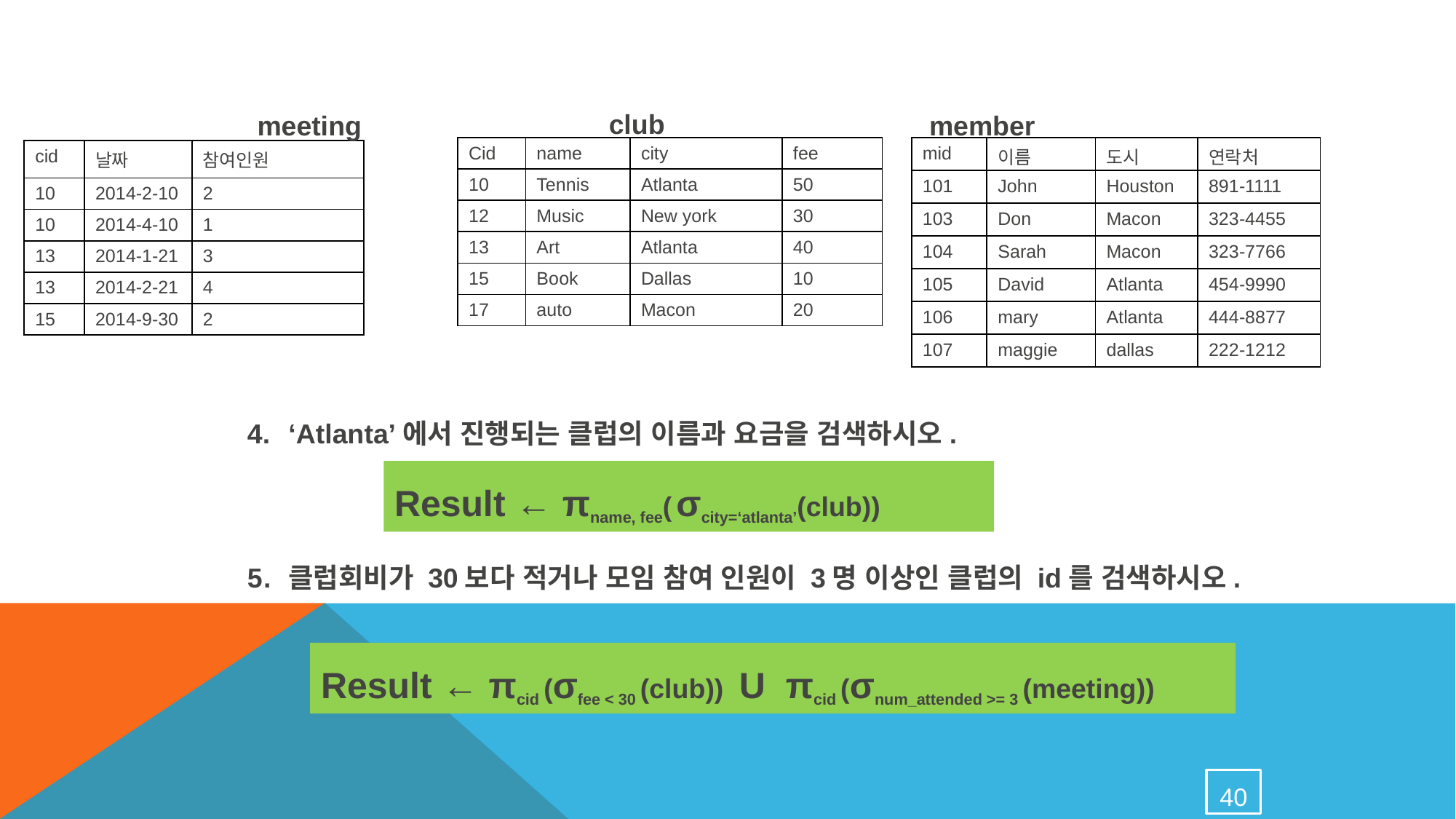

club
member
meeting
| mid | 이름 | 도시 | 연락처 |
| --- | --- | --- | --- |
| 101 | John | Houston | 891-1111 |
| 103 | Don | Macon | 323-4455 |
| 104 | Sarah | Macon | 323-7766 |
| 105 | David | Atlanta | 454-9990 |
| 106 | mary | Atlanta | 444-8877 |
| 107 | maggie | dallas | 222-1212 |
| Cid | name | city | fee |
| --- | --- | --- | --- |
| 10 | Tennis | Atlanta | 50 |
| 12 | Music | New york | 30 |
| 13 | Art | Atlanta | 40 |
| 15 | Book | Dallas | 10 |
| 17 | auto | Macon | 20 |
| cid | 날짜 | 참여인원 |
| --- | --- | --- |
| 10 | 2014-2-10 | 2 |
| 10 | 2014-4-10 | 1 |
| 13 | 2014-1-21 | 3 |
| 13 | 2014-2-21 | 4 |
| 15 | 2014-9-30 | 2 |
‘Atlanta’에서 진행되는 클럽의 이름과 요금을 검색하시오.

클럽회비가 30보다 적거나 모임 참여 인원이 3명 이상인 클럽의 id를 검색하시오.

Result ← πname, fee( σcity=‘atlanta’(club))
Result ← πcid (σfee < 30 (club))  U  πcid (σnum_attended >= 3 (meeting))
40